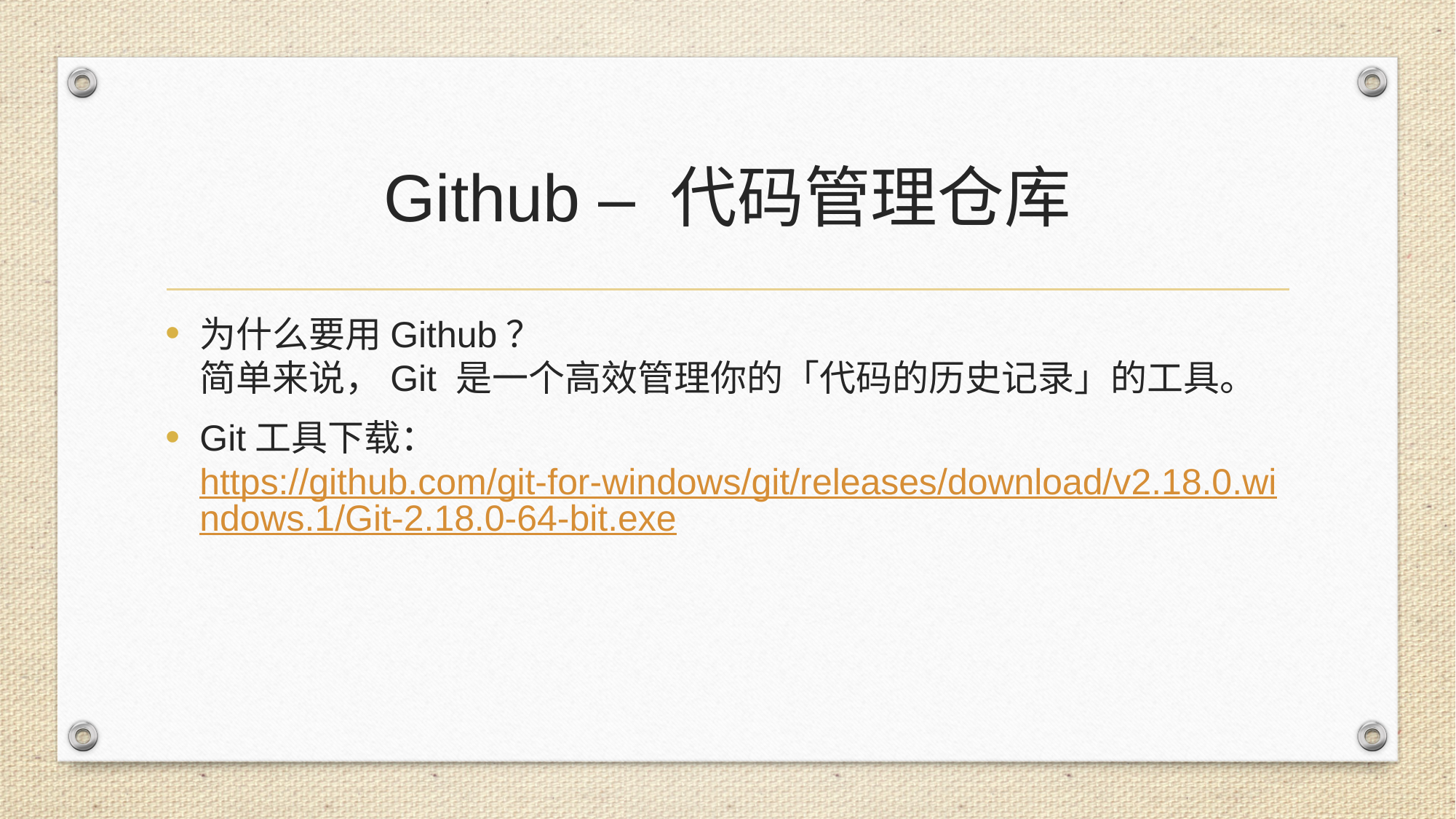

# Github – 代码管理仓库
为什么要用Github？
简单来说，Git 是一个高效管理你的「代码的历史记录」的工具。
Git工具下载：
https://github.com/git-for-windows/git/releases/download/v2.18.0.windows.1/Git-2.18.0-64-bit.exe